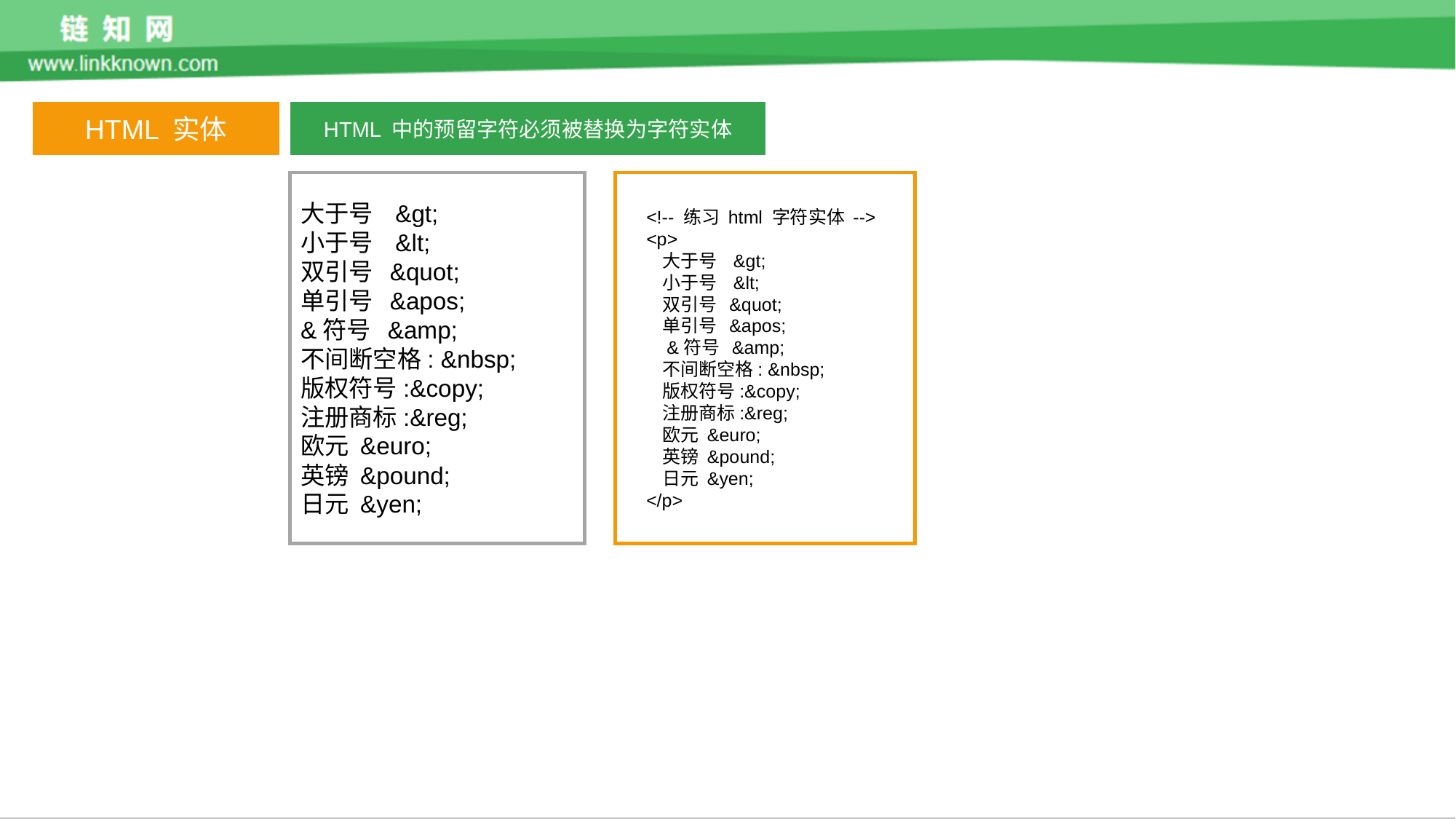

HTML 实体
HTML 中的预留字符必须被替换为字符实体
大于号   &gt;
小于号   &lt;
双引号  &quot;
单引号  &apos;
&符号  &amp;
不间断空格: &nbsp;
版权符号:&copy;
注册商标:&reg;
欧元 &euro;
英镑 &pound;
日元 &yen;
    <!-- 练习 html 字符实体 -->
    <p>
        大于号   &gt;
        小于号   &lt;
        双引号  &quot;
        单引号  &apos;
        &符号  &amp;
        不间断空格: &nbsp;
        版权符号:&copy;
        注册商标:&reg;
        欧元 &euro;
        英镑 &pound;
        日元 &yen;
    </p>